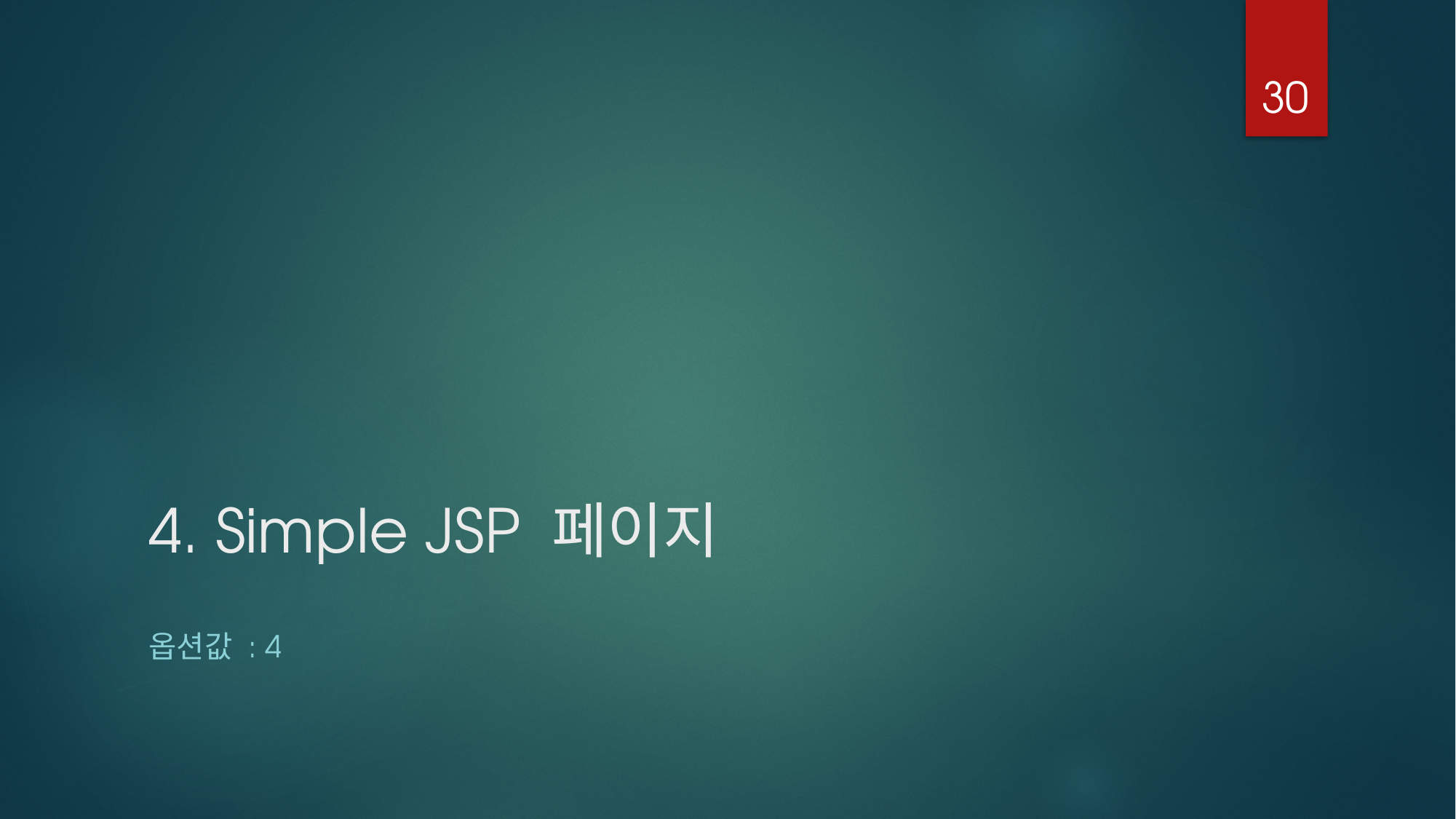

30
# 4. Simple JSP 페이지

옵션값 : 4